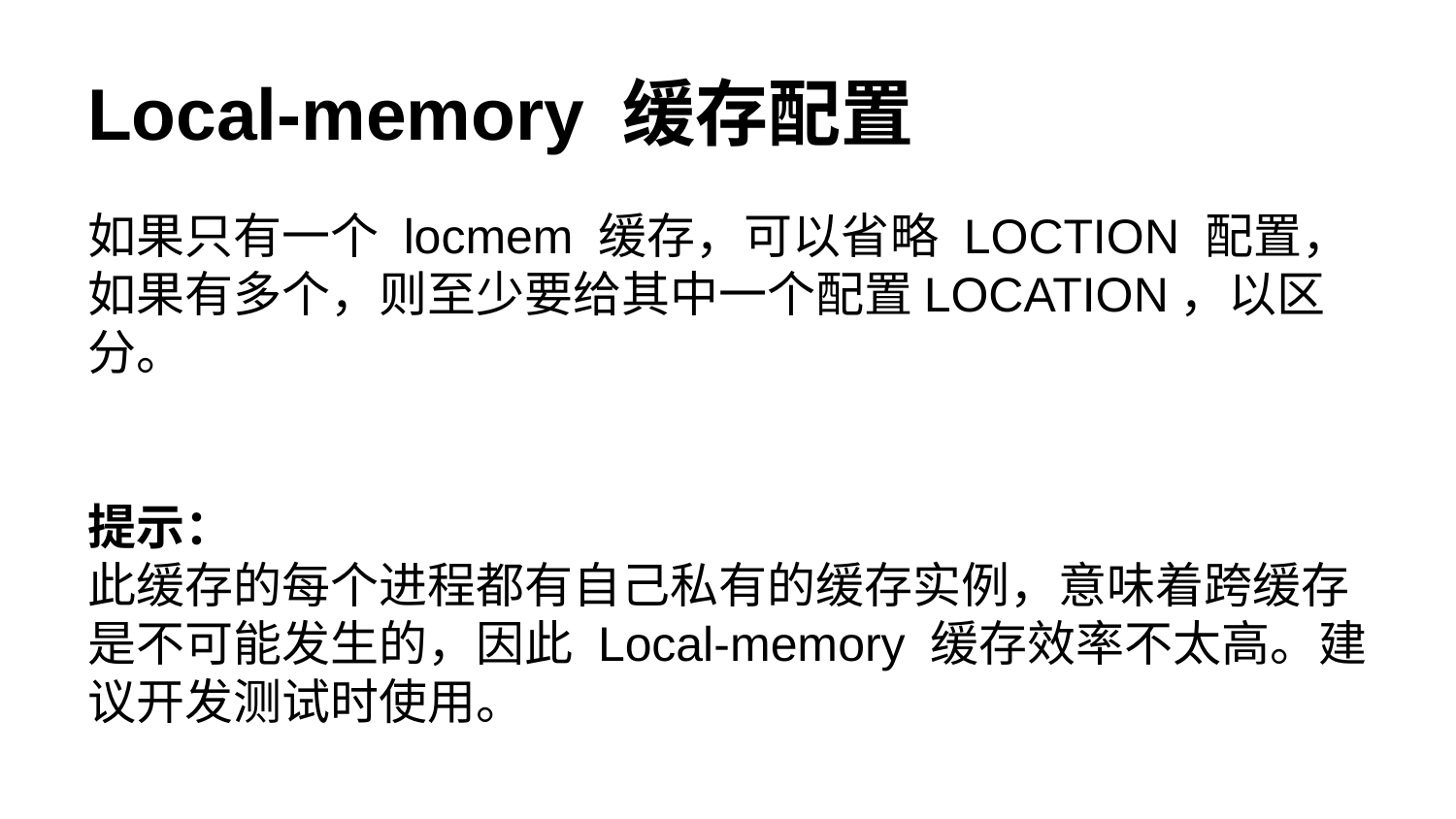

# Local-memory 缓存配置
如果只有一个 locmem 缓存，可以省略 LOCTION 配置，如果有多个，则至少要给其中一个配置LOCATION，以区分。

提示：
此缓存的每个进程都有自己私有的缓存实例，意味着跨缓存是不可能发生的，因此 Local-memory 缓存效率不太高。建议开发测试时使用。